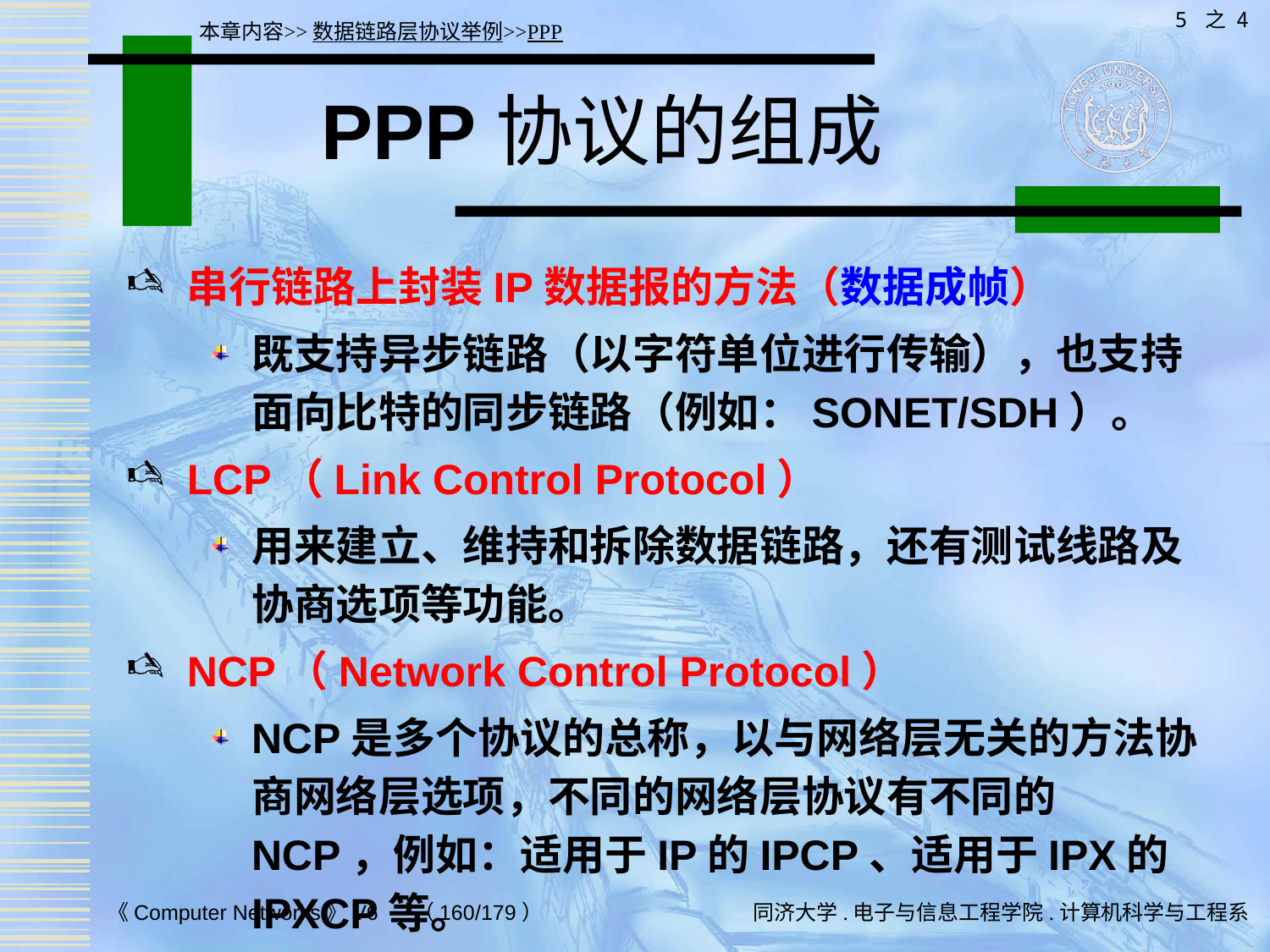

5 之 4
本章内容>>数据链路层协议举例>>PPP
# PPP协议的组成
串行链路上封装IP数据报的方法（数据成帧）
既支持异步链路（以字符单位进行传输），也支持面向比特的同步链路（例如：SONET/SDH）。
LCP（Link Control Protocol）
用来建立、维持和拆除数据链路，还有测试线路及协商选项等功能。
NCP（Network Control Protocol）
NCP是多个协议的总称，以与网络层无关的方法协商网络层选项，不同的网络层协议有不同的NCP，例如：适用于IP的IPCP、适用于IPX的IPXCP等。